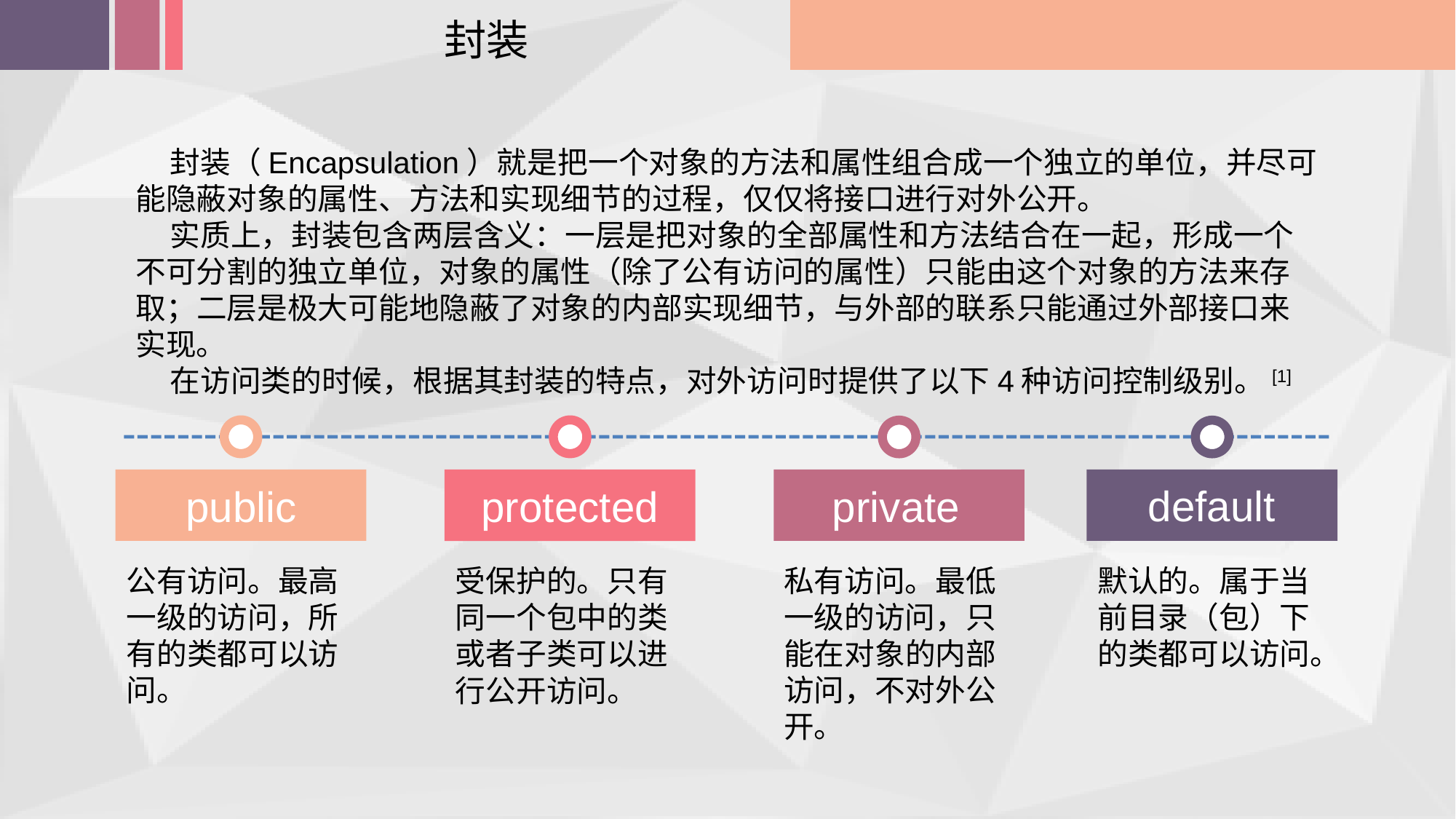

封装
    封装（Encapsulation）就是把一个对象的方法和属性组合成一个独立的单位，并尽可能隐蔽对象的属性、方法和实现细节的过程，仅仅将接口进行对外公开。
    实质上，封装包含两层含义：一层是把对象的全部属性和方法结合在一起，形成一个不可分割的独立单位，对象的属性（除了公有访问的属性）只能由这个对象的方法来存取；二层是极大可能地隐蔽了对象的内部实现细节，与外部的联系只能通过外部接口来实现。
    在访问类的时候，根据其封装的特点，对外访问时提供了以下4种访问控制级别。[1]

public

private

default

protected
默认的。属于当前目录（包）下的类都可以访问。
公有访问。最高一级的访问，所有的类都可以访问。
私有访问。最低一级的访问，只能在对象的内部访问，不对外公开。
受保护的。只有同一个包中的类或者子类可以进行公开访问。